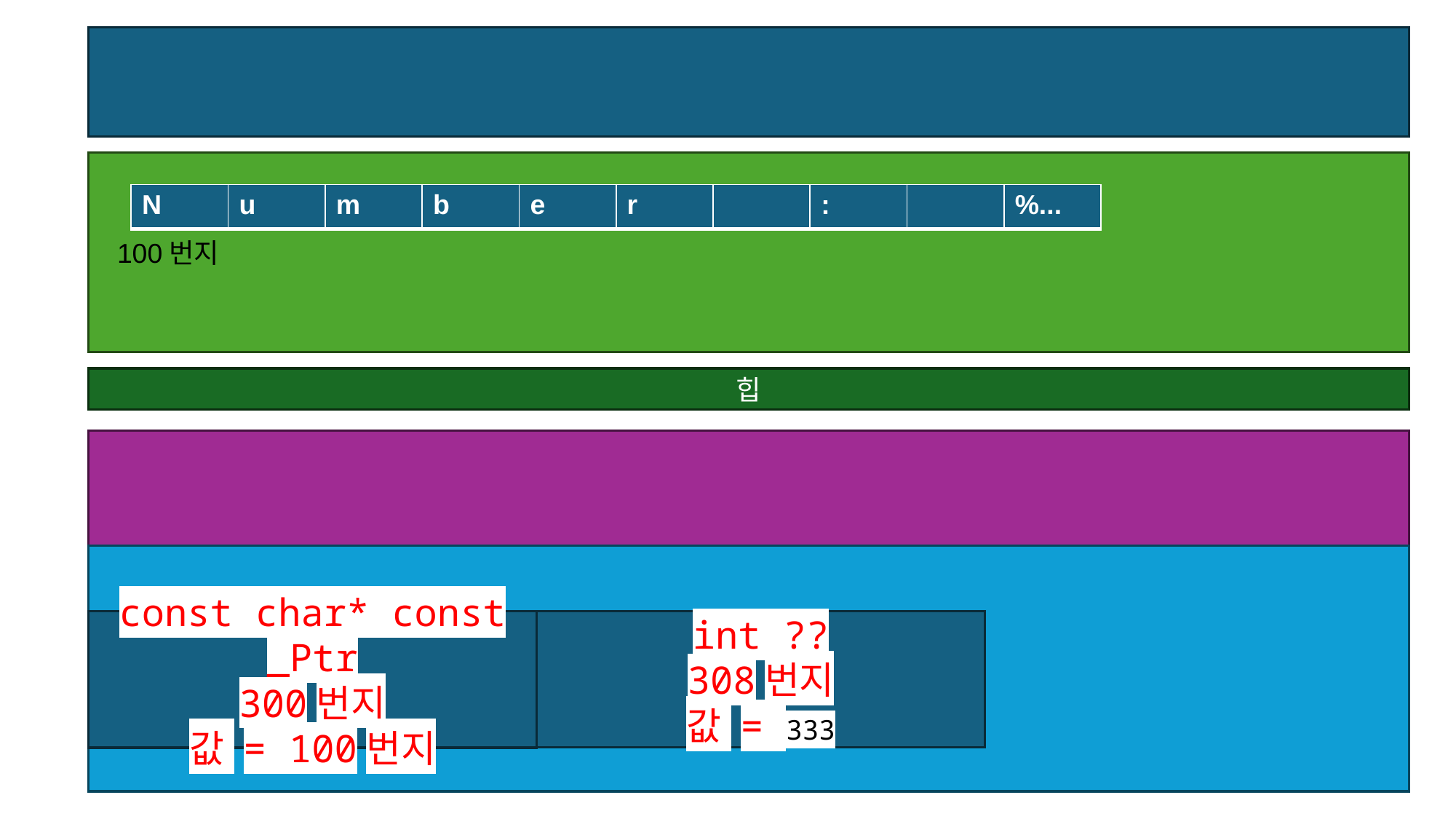

| N | u | m | b | e | r |  | : |  | %... |
| --- | --- | --- | --- | --- | --- | --- | --- | --- | --- |
100번지
힙
스택
MyPrintf
int ??
308번지
값 = 333
const char* const _Ptr
300번지
값 = 100번지
Main